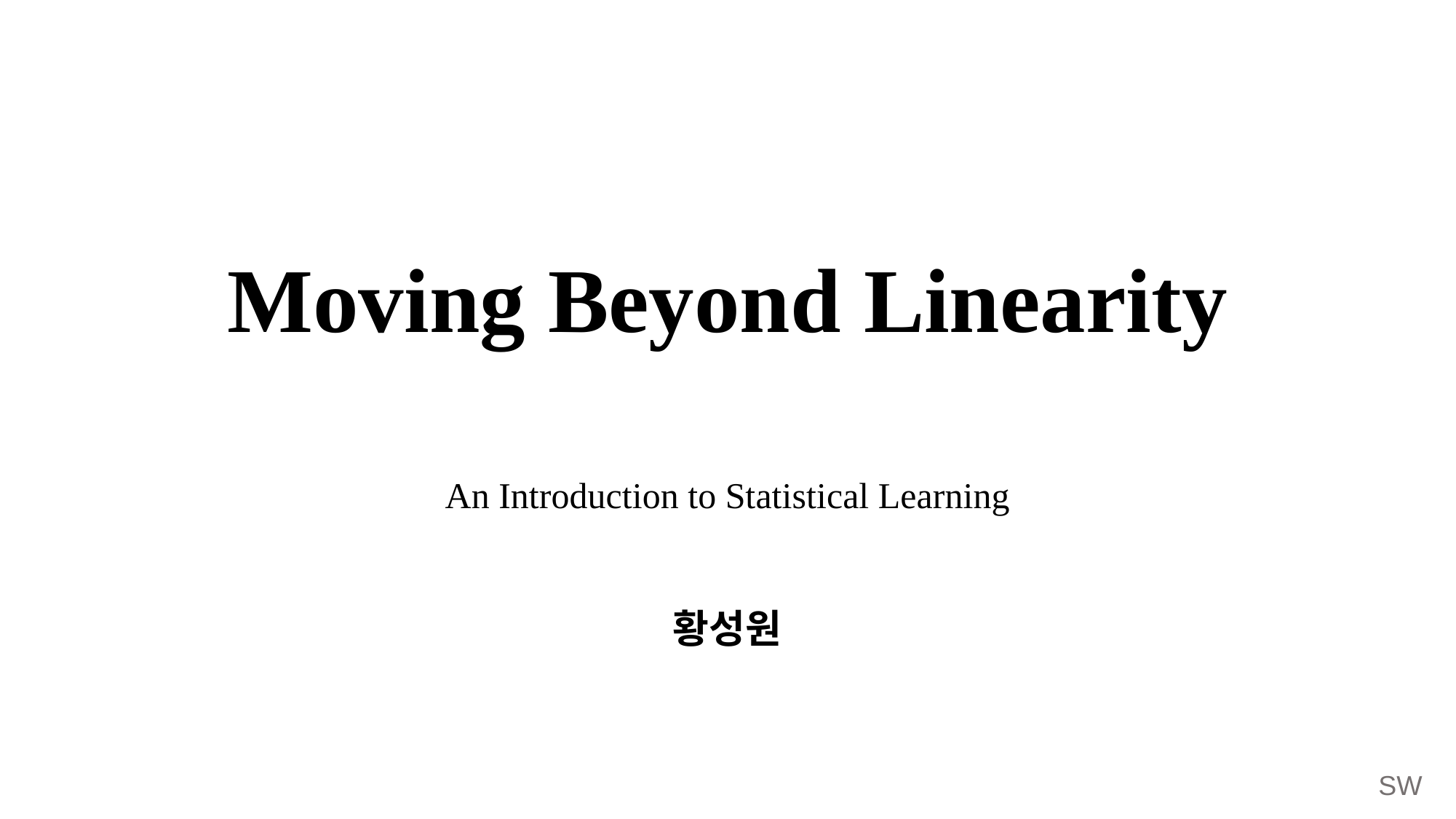

# Moving Beyond Linearity
An Introduction to Statistical Learning

황성원